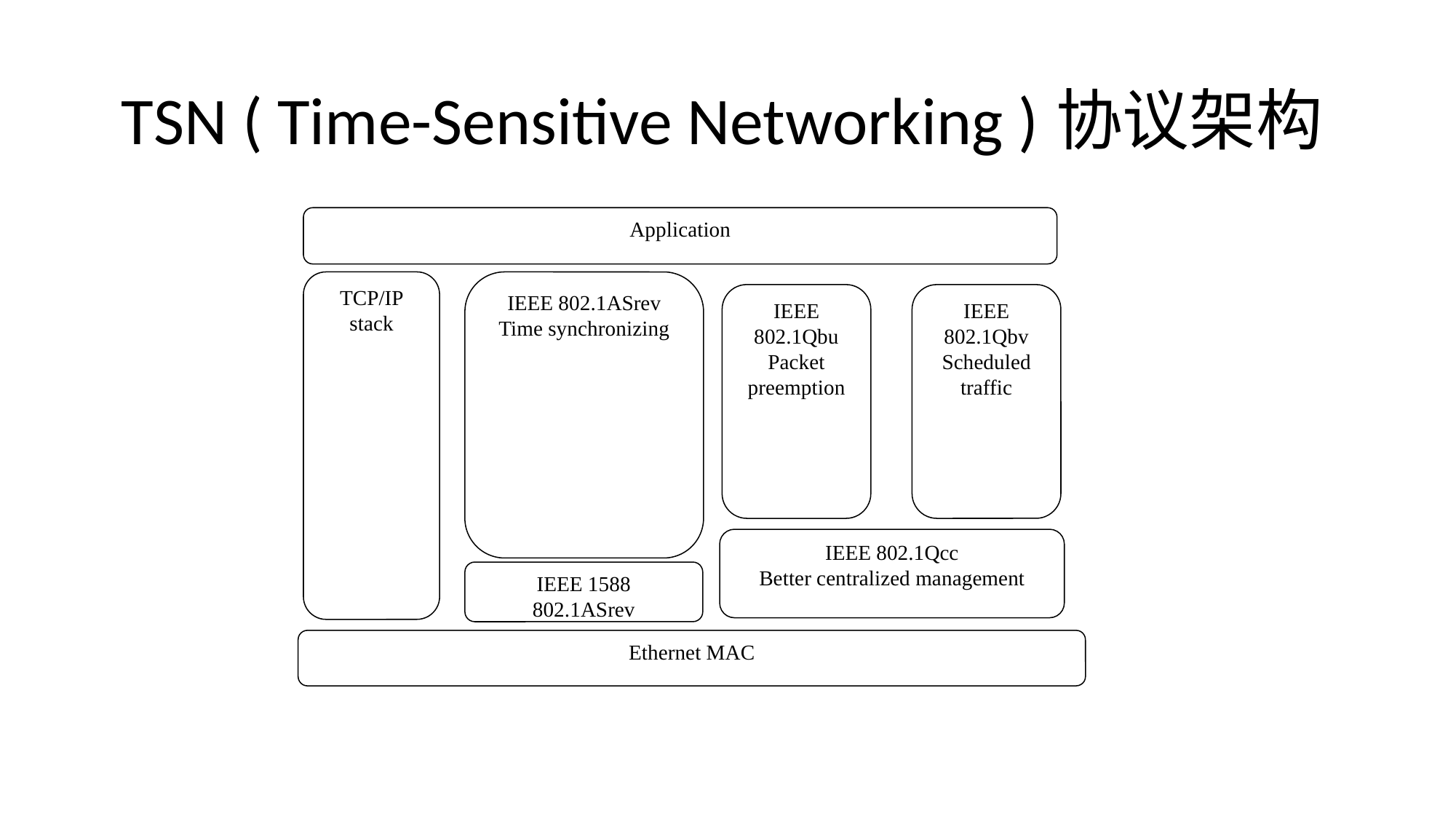

TSN ( Time-Sensitive Networking )协议架构

Application
TCP/IP stack
IEEE 802.1ASrev
Time synchronizing
IEEE 802.1Qbu
Packet preemption
IEEE 802.1Qbv
Scheduled traffic
IEEE 802.1Qcc
Better centralized management
IEEE 1588
802.1ASrev
Ethernet MAC